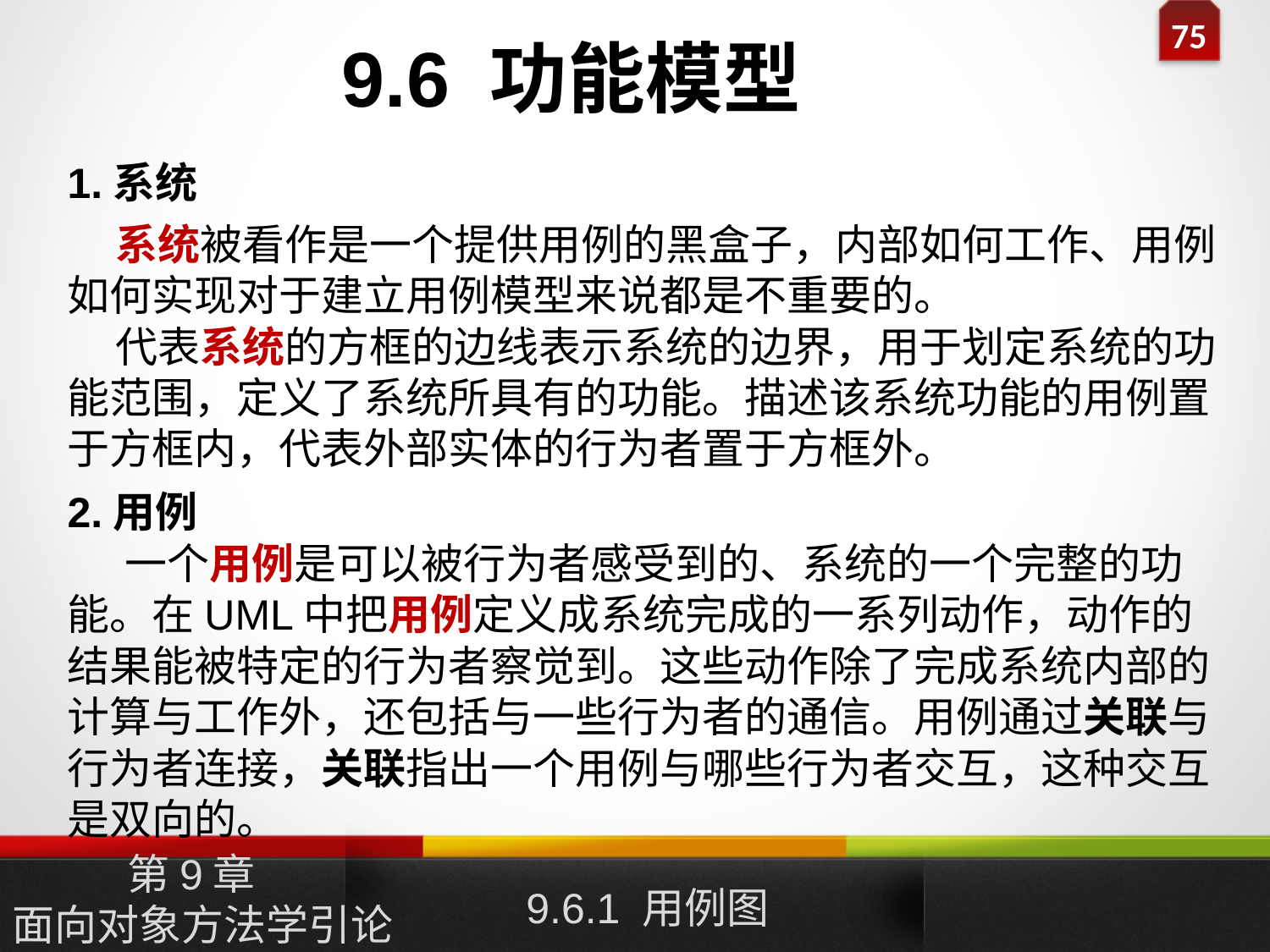

9.6 功能模型
1.系统
    系统被看作是一个提供用例的黑盒子，内部如何工作、用例如何实现对于建立用例模型来说都是不重要的。
    代表系统的方框的边线表示系统的边界，用于划定系统的功能范围，定义了系统所具有的功能。描述该系统功能的用例置于方框内，代表外部实体的行为者置于方框外。
2.用例
     一个用例是可以被行为者感受到的、系统的一个完整的功能。在UML中把用例定义成系统完成的一系列动作，动作的结果能被特定的行为者察觉到。这些动作除了完成系统内部的计算与工作外，还包括与一些行为者的通信。用例通过关联与行为者连接，关联指出一个用例与哪些行为者交互，这种交互是双向的。
9.6.1 用例图